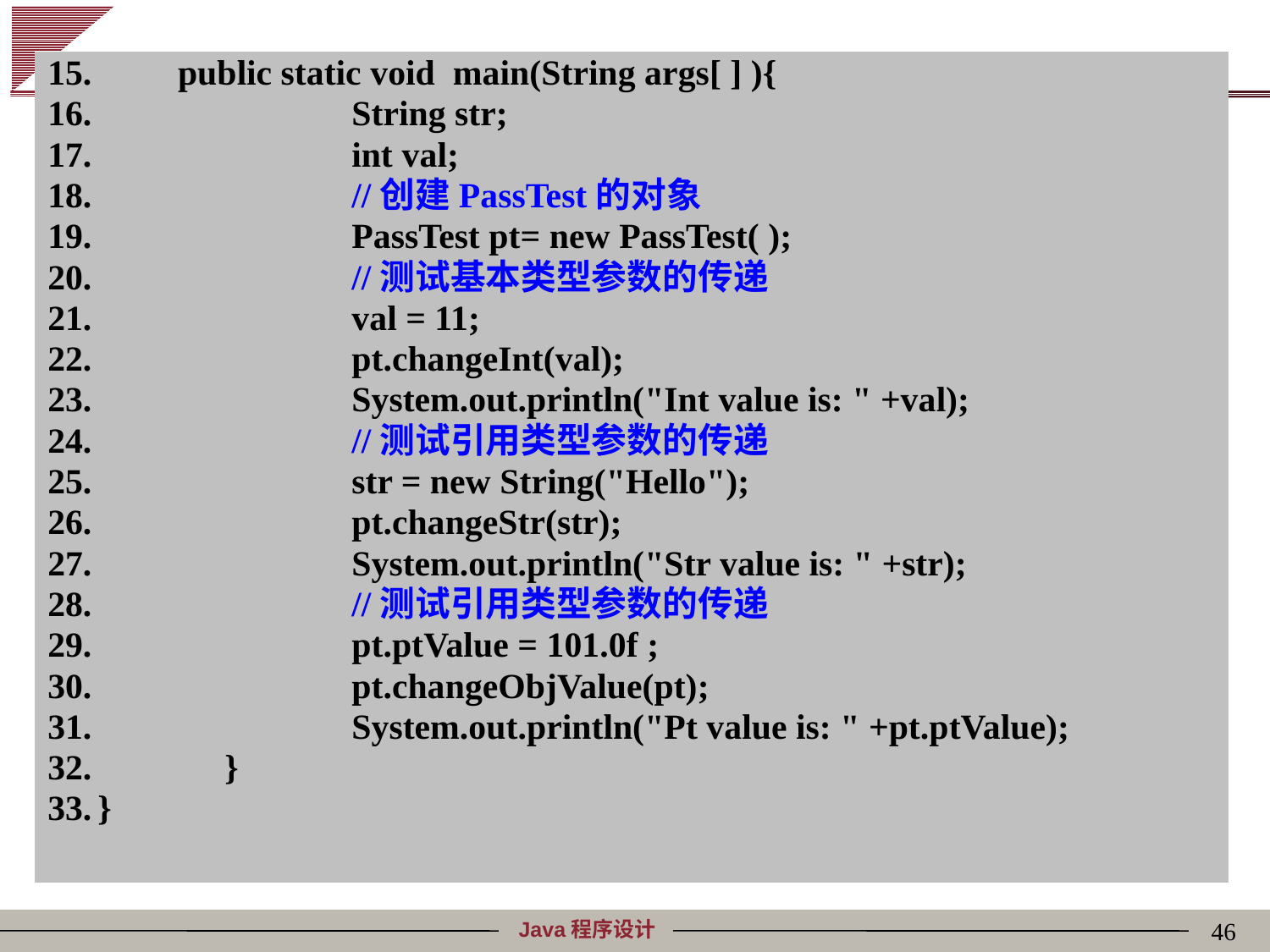

public static void  main(String args[ ] ){
		String str;
		int val;
                 	//创建PassTest的对象
		PassTest pt= new PassTest( );
                	//测试基本类型参数的传递
                 	val = 11;
		pt.changeInt(val);
		System.out.println("Int value is: " +val);
		//测试引用类型参数的传递
                 	str = new String("Hello");
		pt.changeStr(str);
		System.out.println("Str value is: " +str);
		//测试引用类型参数的传递
		pt.ptValue = 101.0f ;
		pt.changeObjValue(pt);
		System.out.println("Pt value is: " +pt.ptValue);
	}
}